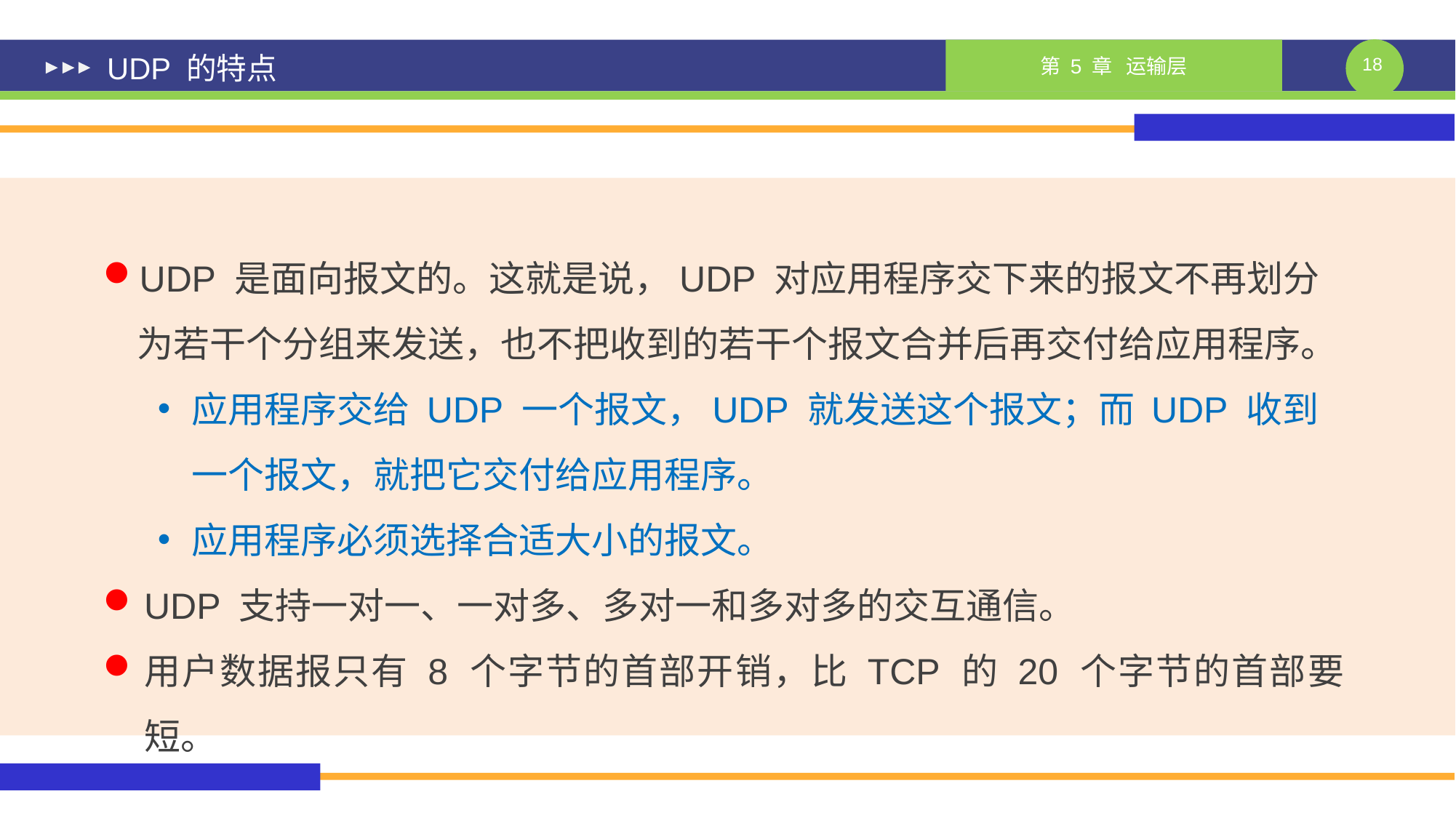

# UDP 的特点

UDP 是面向报文的。这就是说，UDP 对应用程序交下来的报文不再划分为若干个分组来发送，也不把收到的若干个报文合并后再交付给应用程序。
应用程序交给 UDP 一个报文，UDP 就发送这个报文；而 UDP 收到一个报文，就把它交付给应用程序。
应用程序必须选择合适大小的报文。
UDP 支持一对一、一对多、多对一和多对多的交互通信。
用户数据报只有 8 个字节的首部开销，比 TCP 的 20 个字节的首部要短。